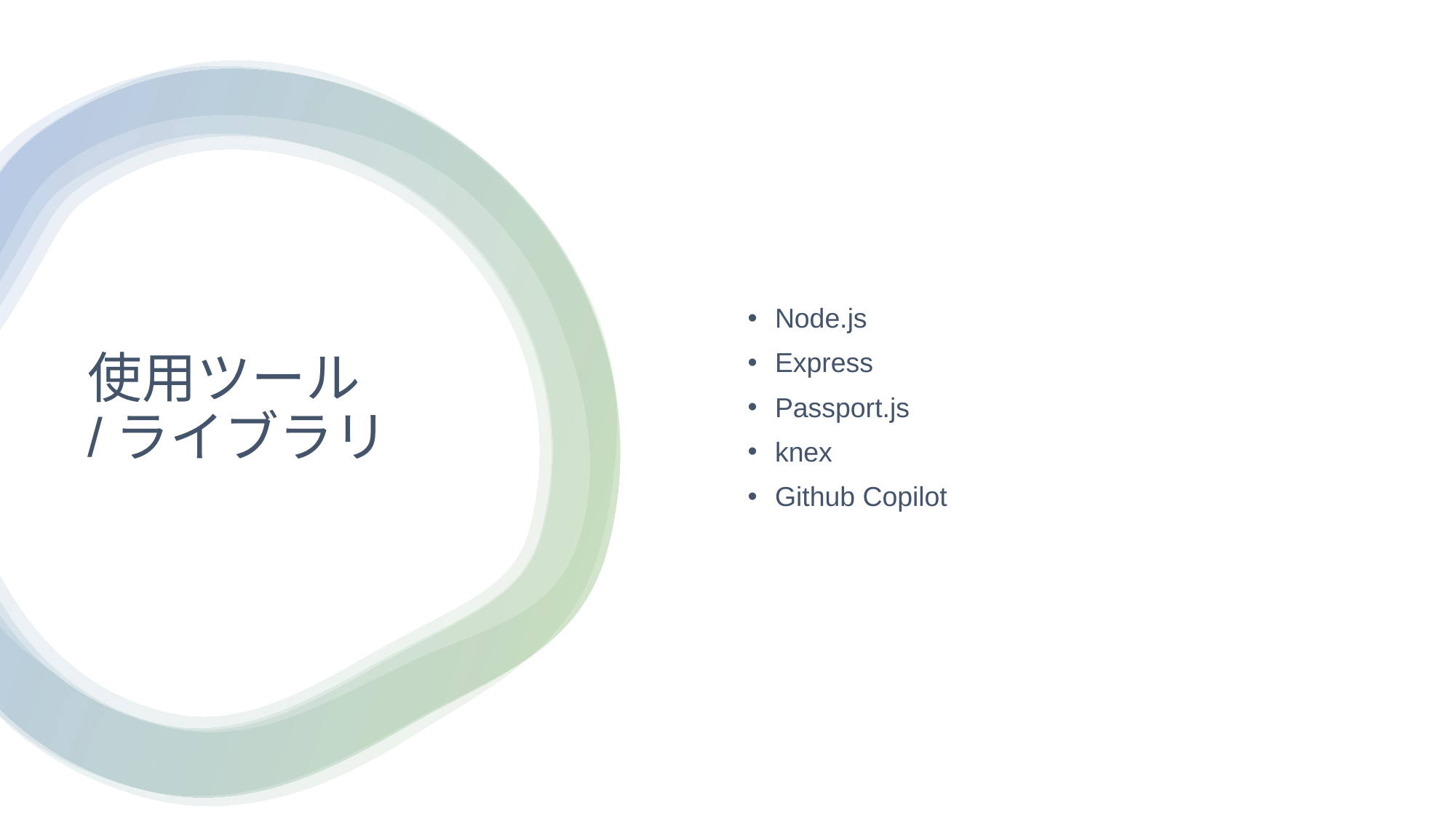

Node.js
Express
Passport.js
knex
Github Copilot
# 使用ツール /ライブラリ